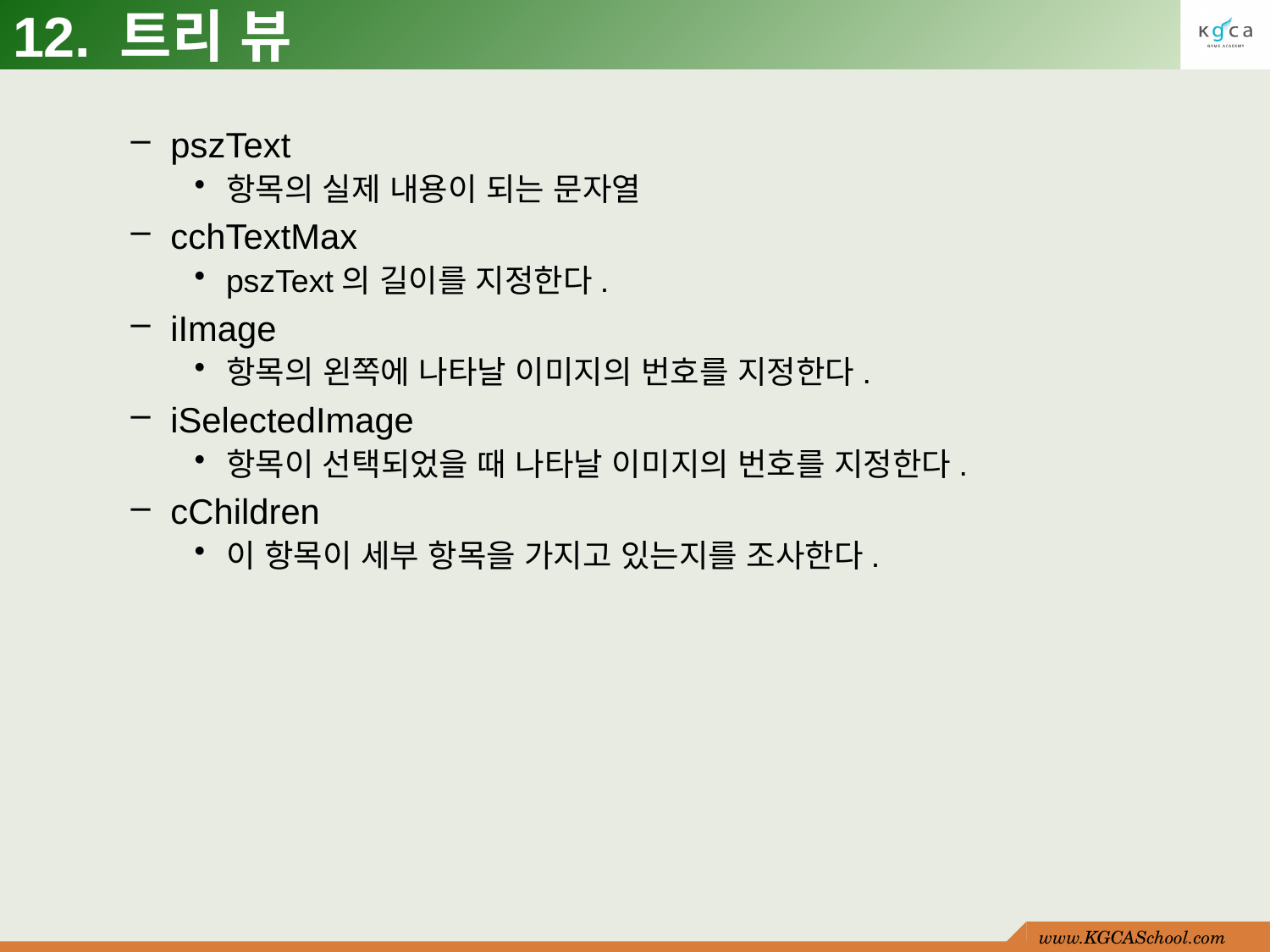

# 12. 트리 뷰
pszText
항목의 실제 내용이 되는 문자열
cchTextMax
pszText의 길이를 지정한다.
iImage
항목의 왼쪽에 나타날 이미지의 번호를 지정한다.
iSelectedImage
항목이 선택되었을 때 나타날 이미지의 번호를 지정한다.
cChildren
이 항목이 세부 항목을 가지고 있는지를 조사한다.